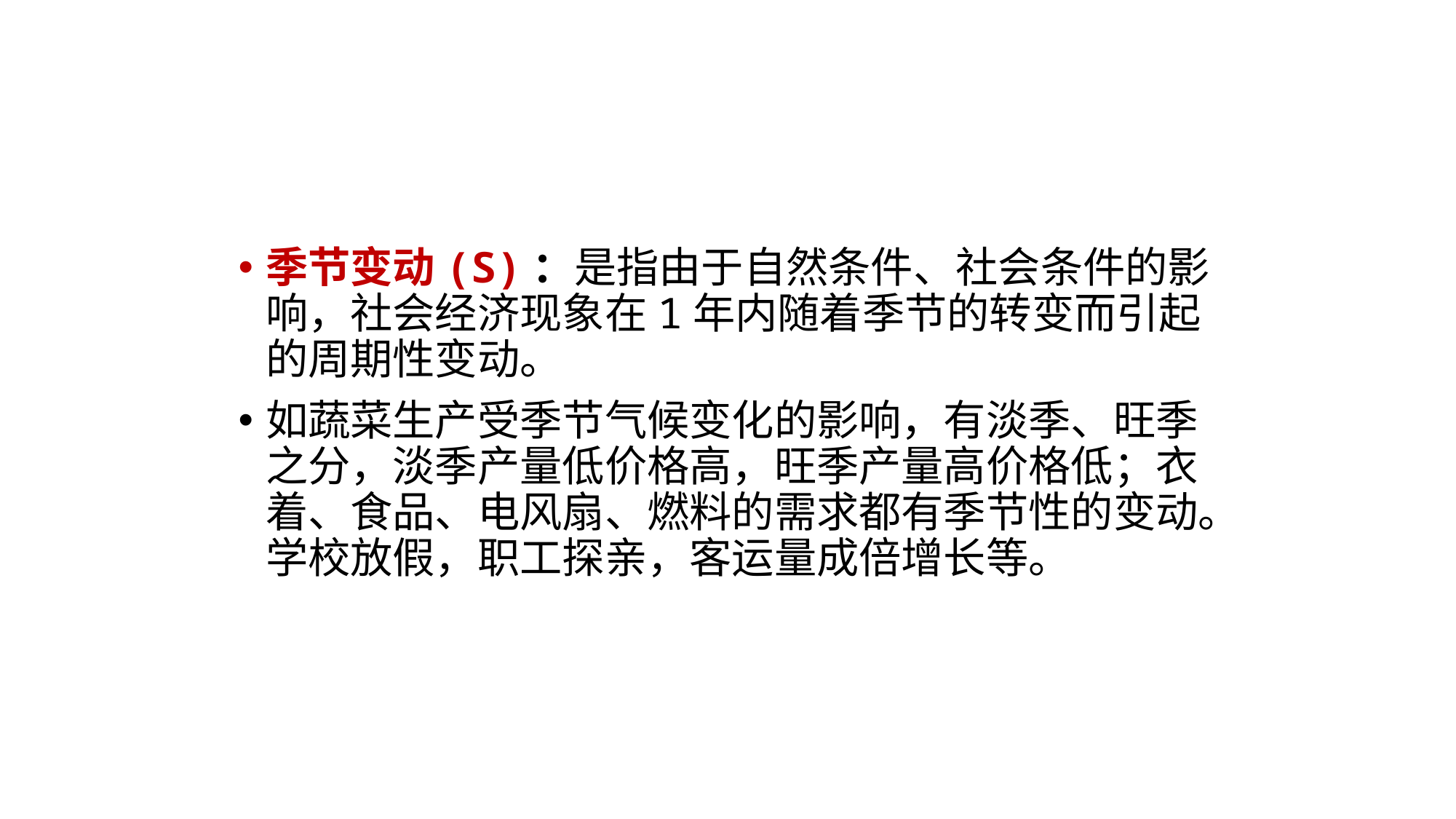

季节变动(S)：是指由于自然条件、社会条件的影响，社会经济现象在1年内随着季节的转变而引起的周期性变动。
如蔬菜生产受季节气候变化的影响，有淡季、旺季之分，淡季产量低价格高，旺季产量高价格低；衣着、食品、电风扇、燃料的需求都有季节性的变动。学校放假，职工探亲，客运量成倍增长等。